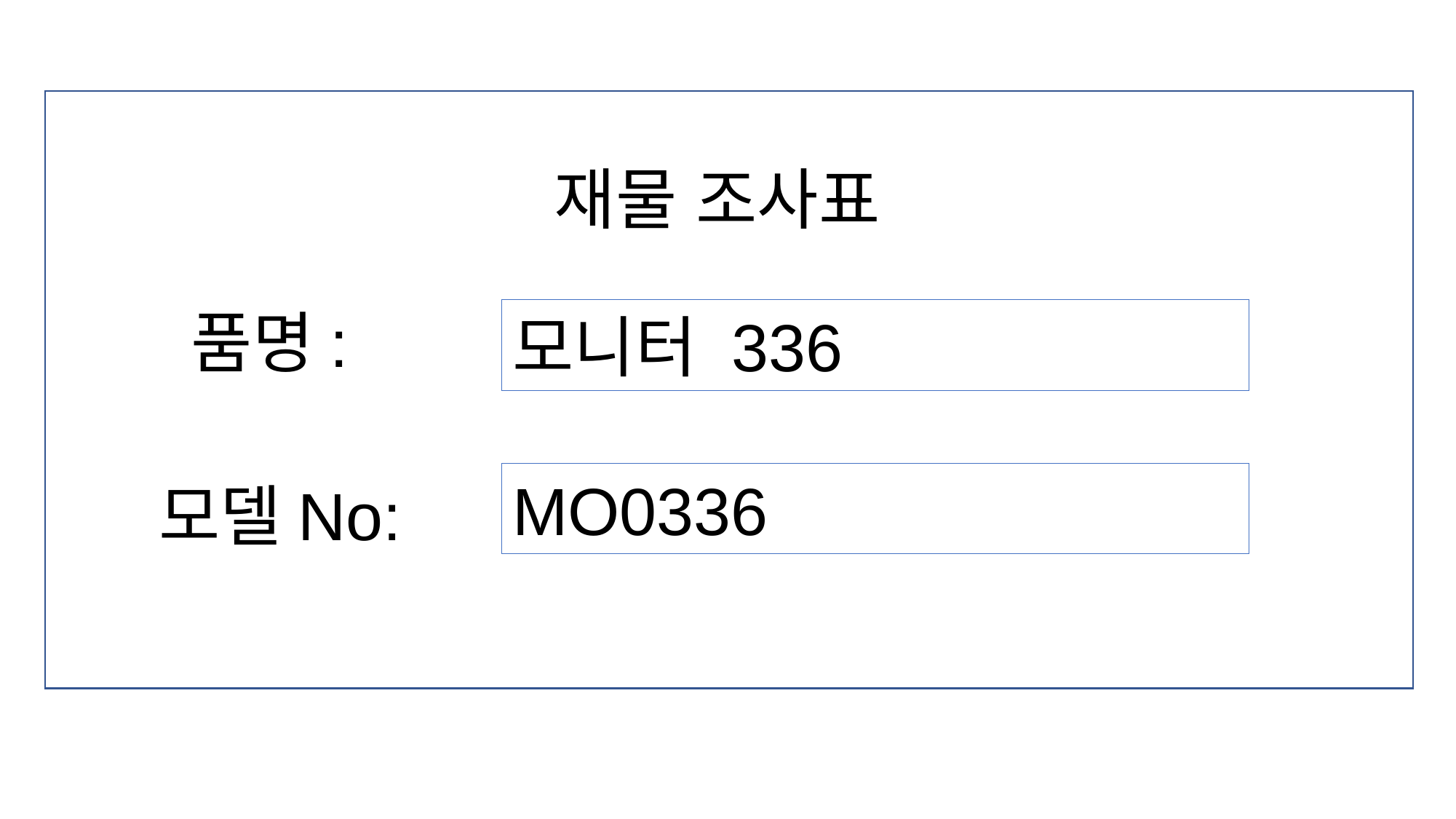

재물 조사표
품명:
모니터 336
MO0336
모델No: